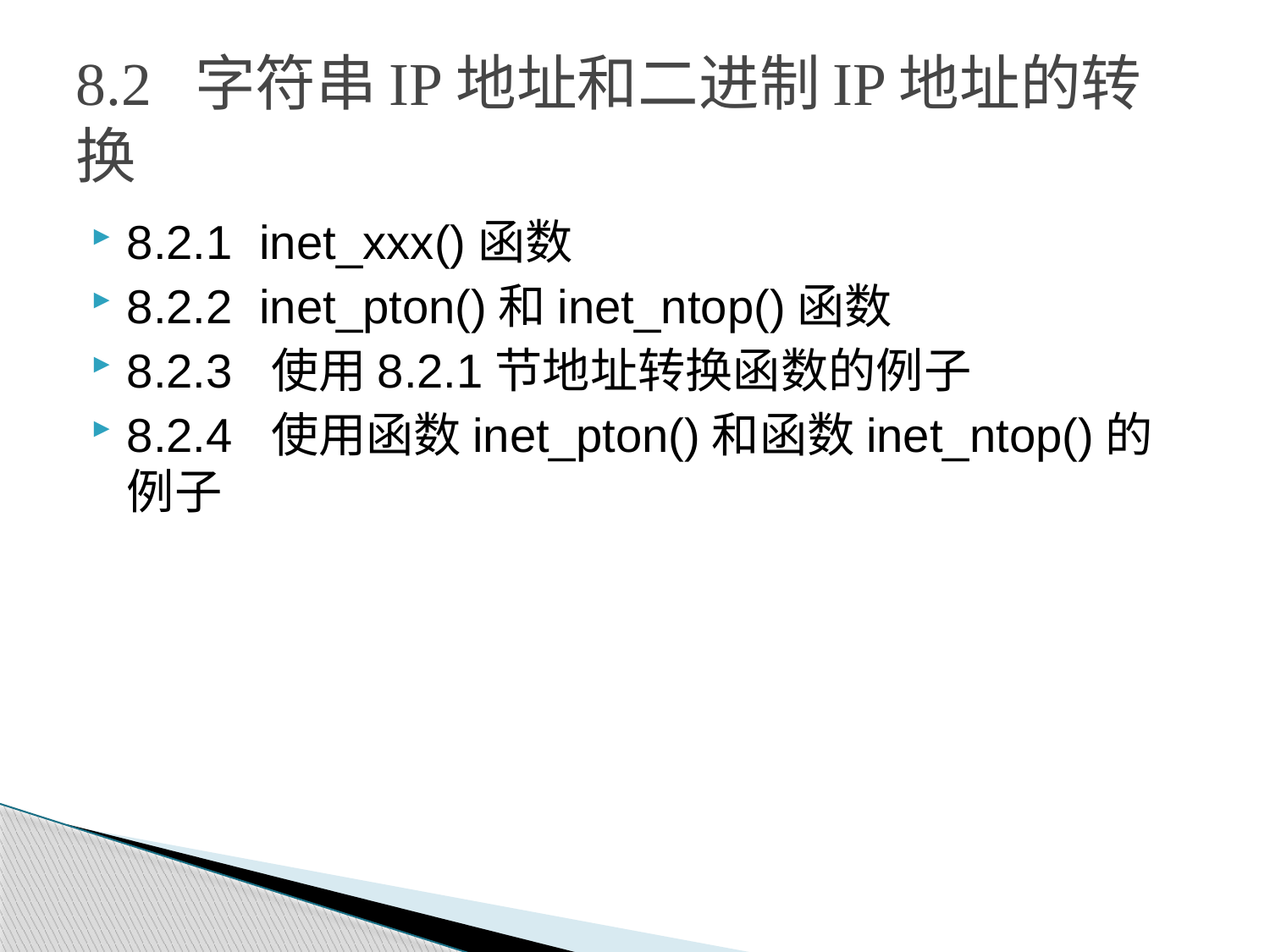

# 8.2  字符串IP地址和二进制IP地址的转换
8.2.1  inet_xxx()函数
8.2.2  inet_pton()和inet_ntop()函数
8.2.3  使用8.2.1节地址转换函数的例子
8.2.4  使用函数inet_pton()和函数inet_ntop()的例子